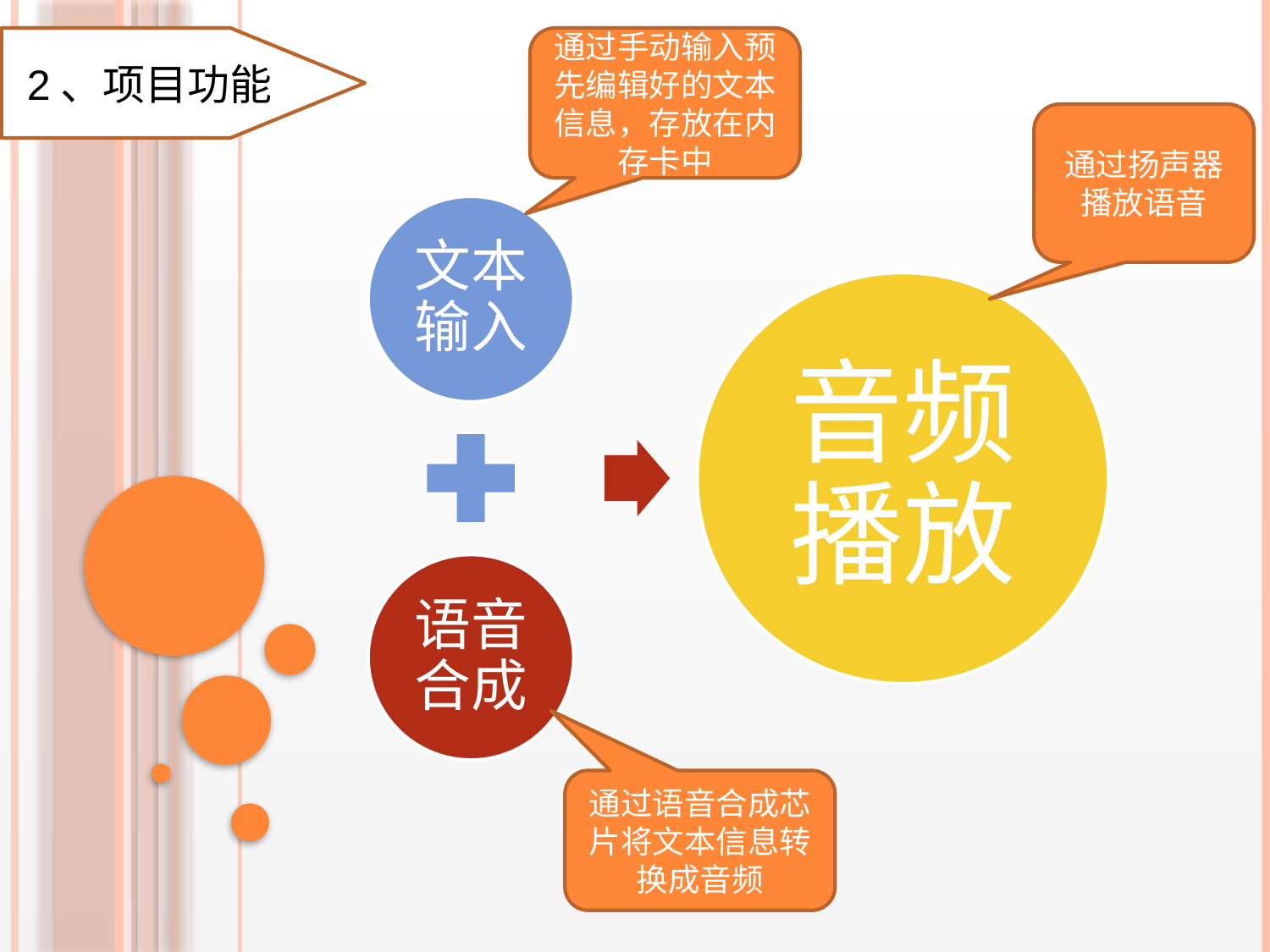

2、项目功能
通过手动输入预先编辑好的文本信息，存放在内存卡中
通过扬声器播放语音
文本输入

语音合成

音频播放
通过语音合成芯片将文本信息转换成音频